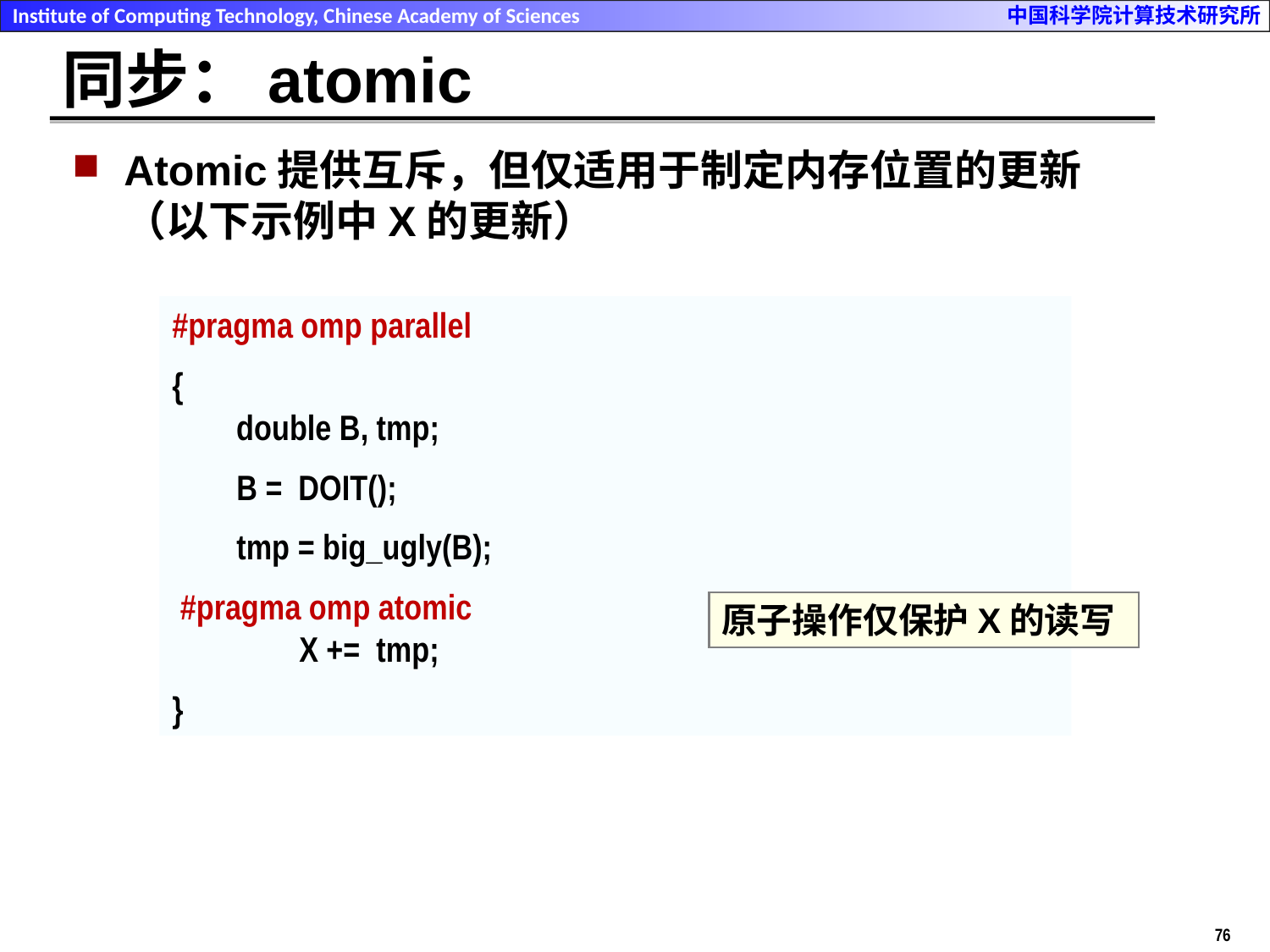

# 同步：atomic
Atomic提供互斥，但仅适用于制定内存位置的更新（以下示例中X的更新）

#pragma omp parallel
{
        double B, tmp;
        B =  DOIT();
        tmp = big_ugly(B);
 #pragma omp atomic
	X +=  tmp;
}
原子操作仅保护X的读写